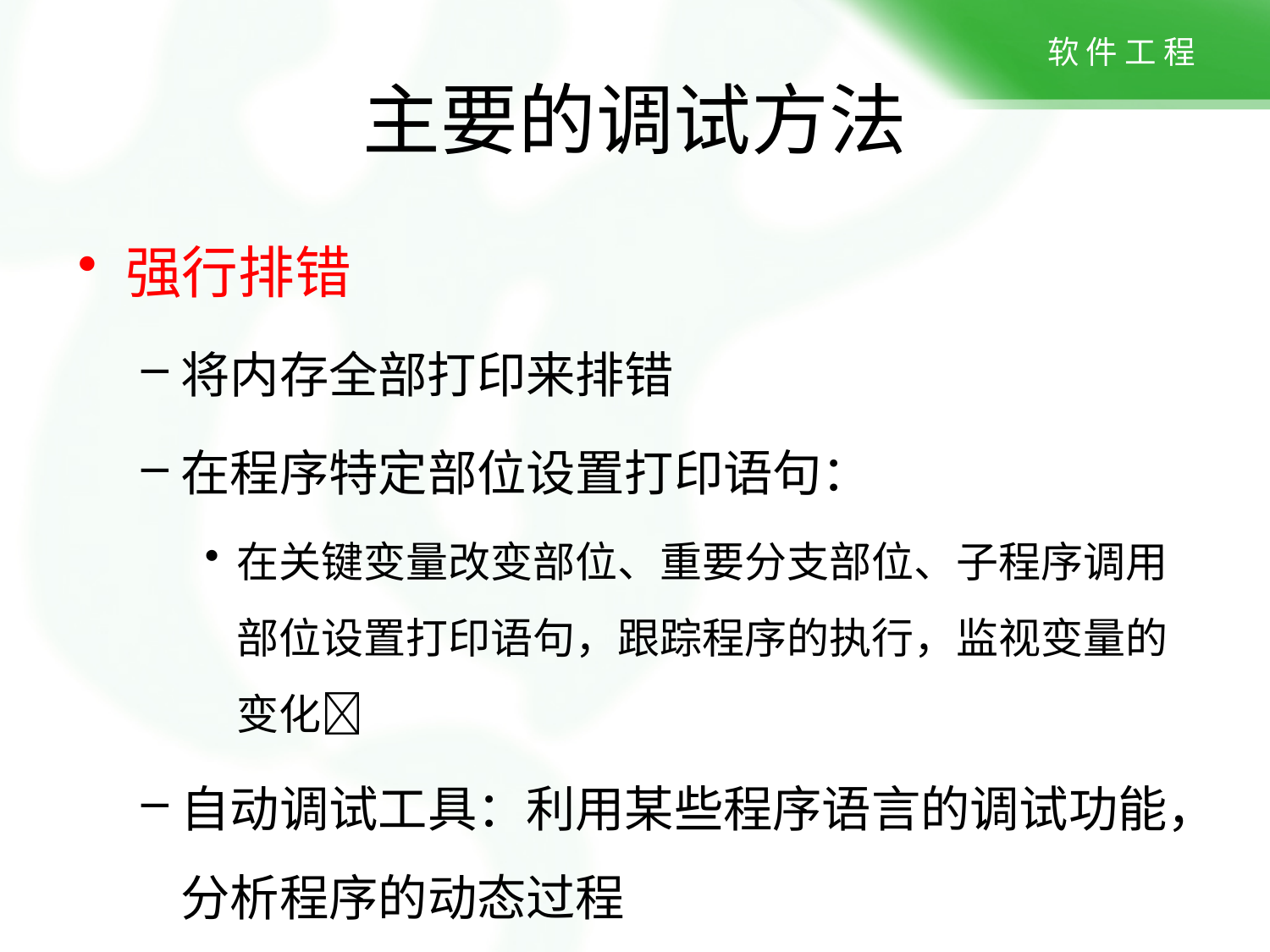

# 主要的调试方法
强行排错
将内存全部打印来排错
在程序特定部位设置打印语句：
在关键变量改变部位、重要分支部位、子程序调用部位设置打印语句，跟踪程序的执行，监视变量的变化􀂄
自动调试工具：利用某些程序语言的调试功能，分析程序的动态过程